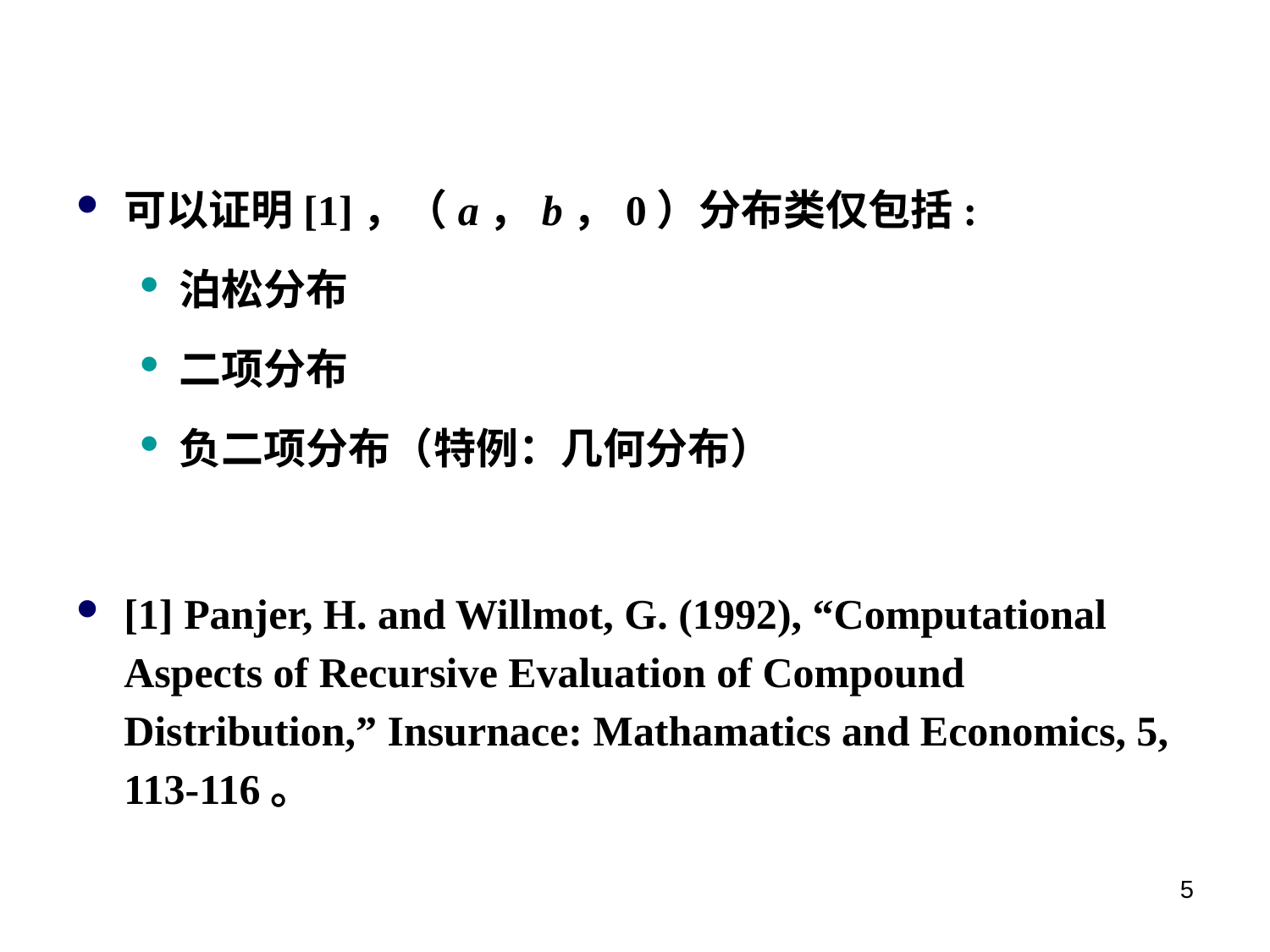

可以证明[1]，（a，b，0）分布类仅包括:
泊松分布
二项分布
负二项分布（特例：几何分布）

[1] Panjer, H. and Willmot, G. (1992), “Computational Aspects of Recursive Evaluation of Compound Distribution,” Insurnace: Mathamatics and Economics, 5, 113-116。
5